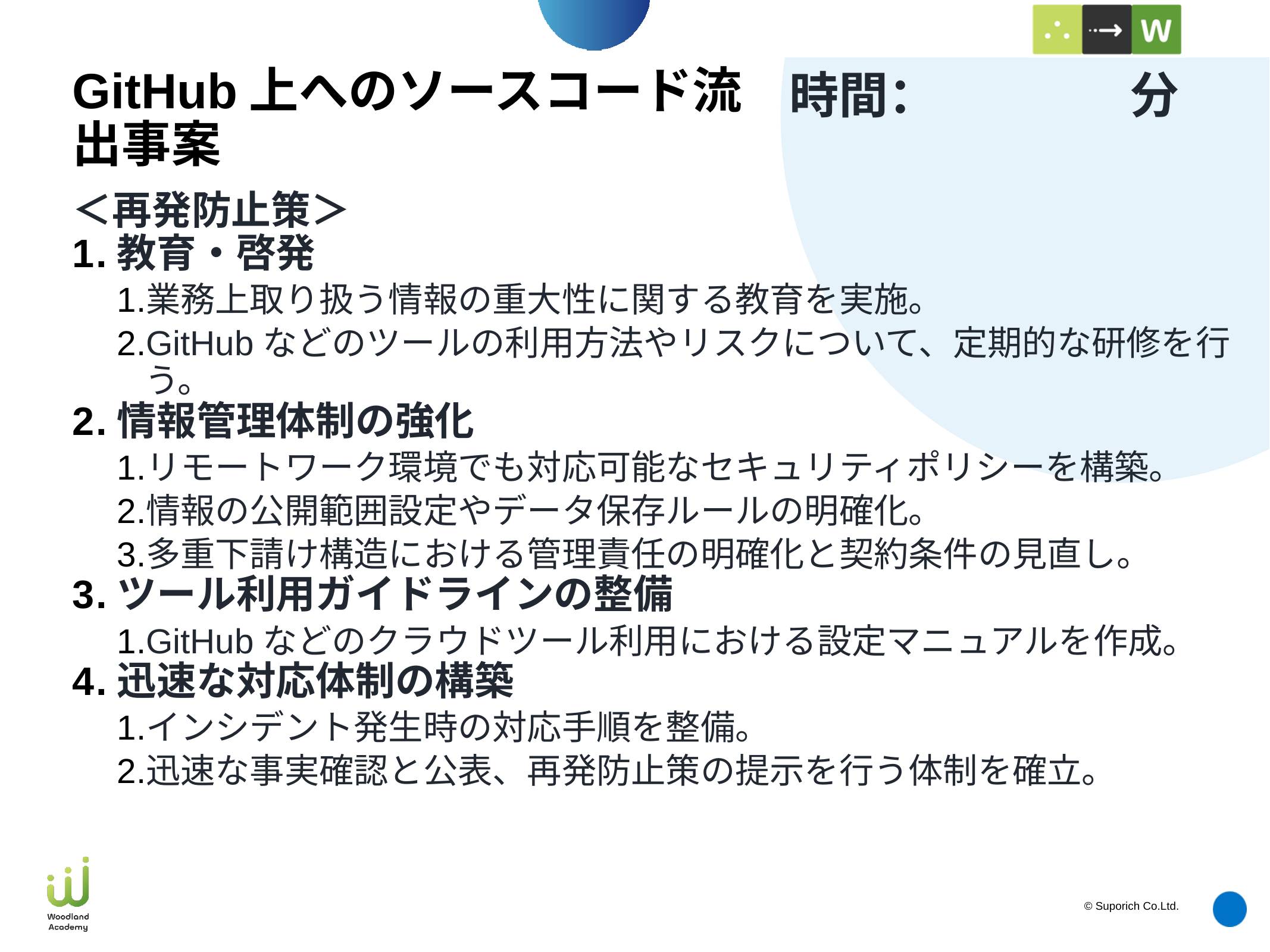

# GitHub上へのソースコード流出事案
＜再発防止策＞
教育・啓発
業務上取り扱う情報の重大性に関する教育を実施。
GitHubなどのツールの利用方法やリスクについて、定期的な研修を行う。
情報管理体制の強化
リモートワーク環境でも対応可能なセキュリティポリシーを構築。
情報の公開範囲設定やデータ保存ルールの明確化。
多重下請け構造における管理責任の明確化と契約条件の見直し。
ツール利用ガイドラインの整備
GitHubなどのクラウドツール利用における設定マニュアルを作成。
迅速な対応体制の構築
インシデント発生時の対応手順を整備。
迅速な事実確認と公表、再発防止策の提示を行う体制を確立。